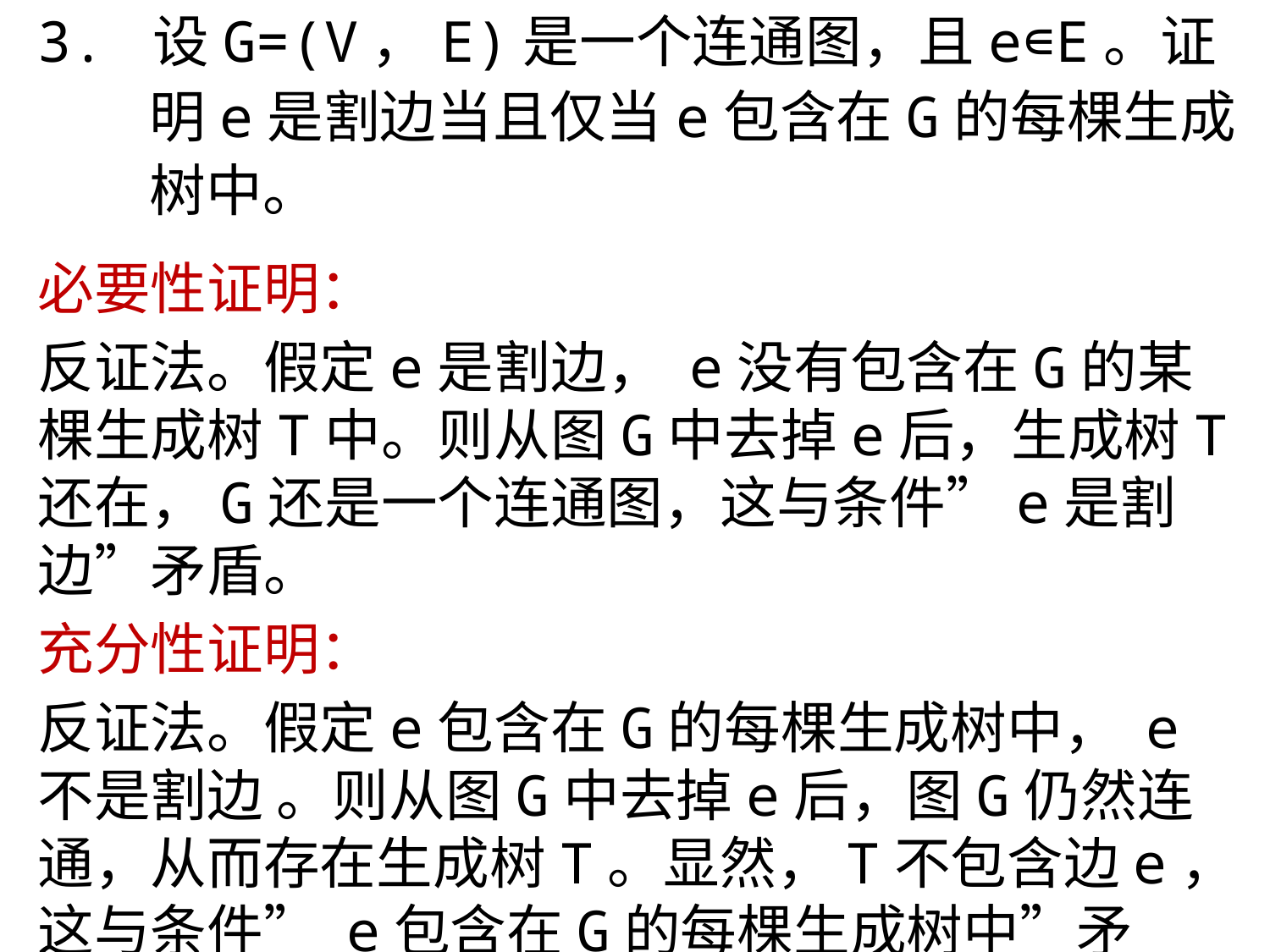

# 3. 设G=(V，E)是一个连通图，且e∊E。证明e是割边当且仅当e包含在G的每棵生成树中。
必要性证明：
反证法。假定e是割边， e没有包含在G的某棵生成树T中。则从图G中去掉e后，生成树T还在，G还是一个连通图，这与条件”e是割边”矛盾。
充分性证明：
反证法。假定e包含在G的每棵生成树中， e不是割边 。则从图G中去掉e后，图G仍然连通，从而存在生成树T。显然，T不包含边e，这与条件” e包含在G的每棵生成树中”矛盾。